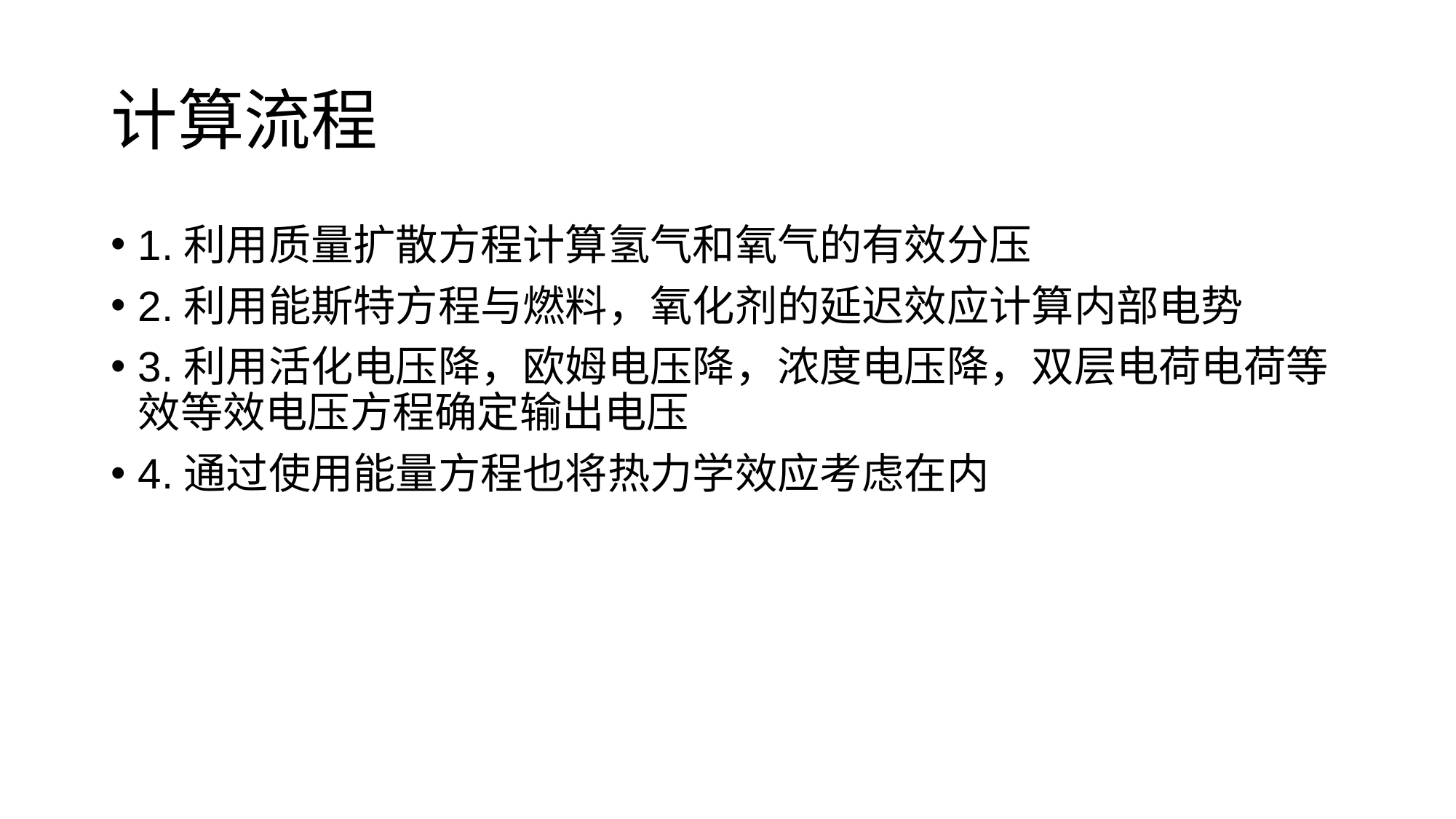

# 计算流程
1.利用质量扩散方程计算氢气和氧气的有效分压
2.利用能斯特方程与燃料，氧化剂的延迟效应计算内部电势
3.利用活化电压降，欧姆电压降，浓度电压降，双层电荷电荷等效等效电压方程确定输出电压
4.通过使用能量方程也将热力学效应考虑在内